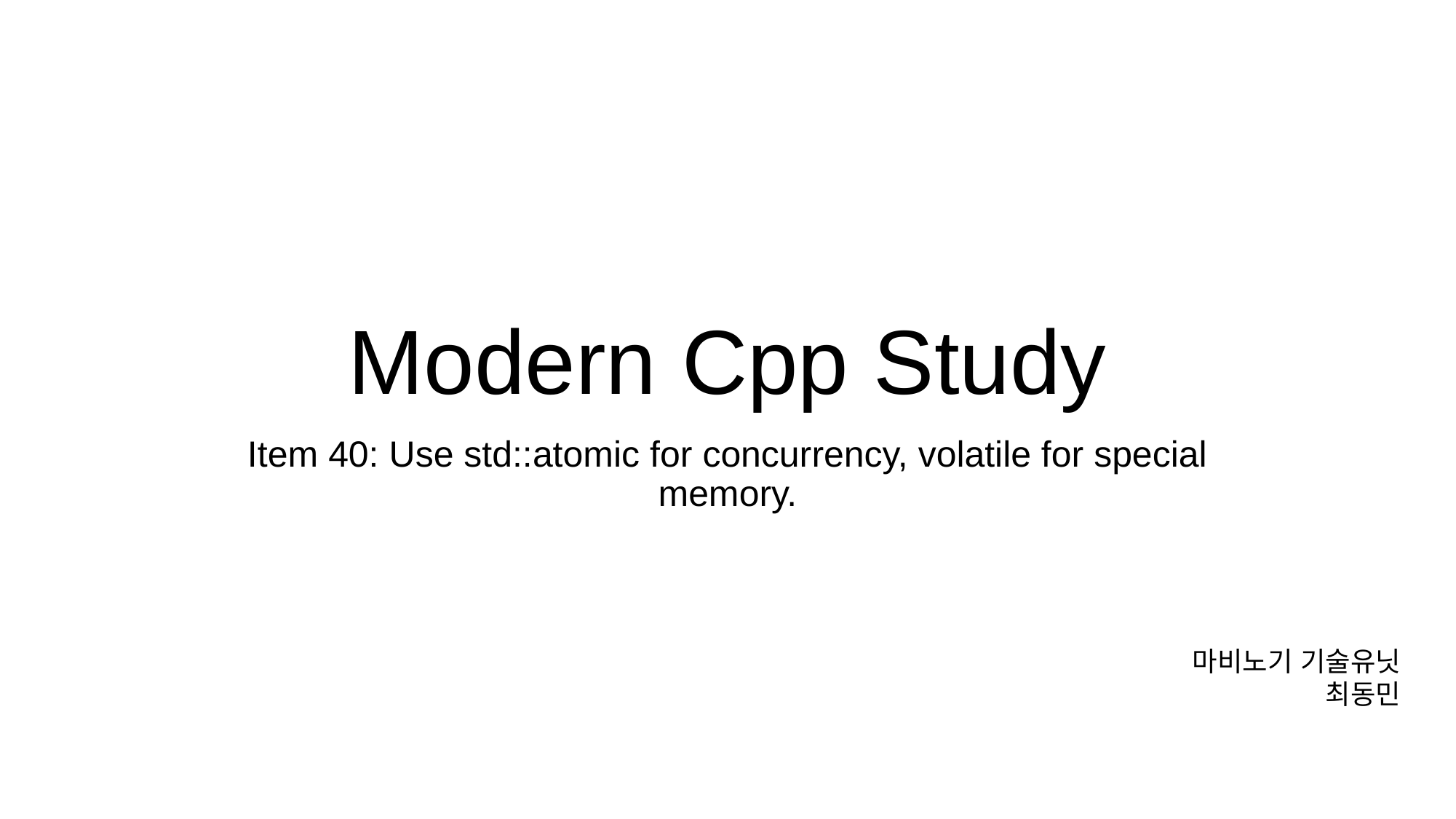

# Modern Cpp Study
Item 40: Use std::atomic for concurrency, volatile for special memory.
마비노기 기술유닛
최동민